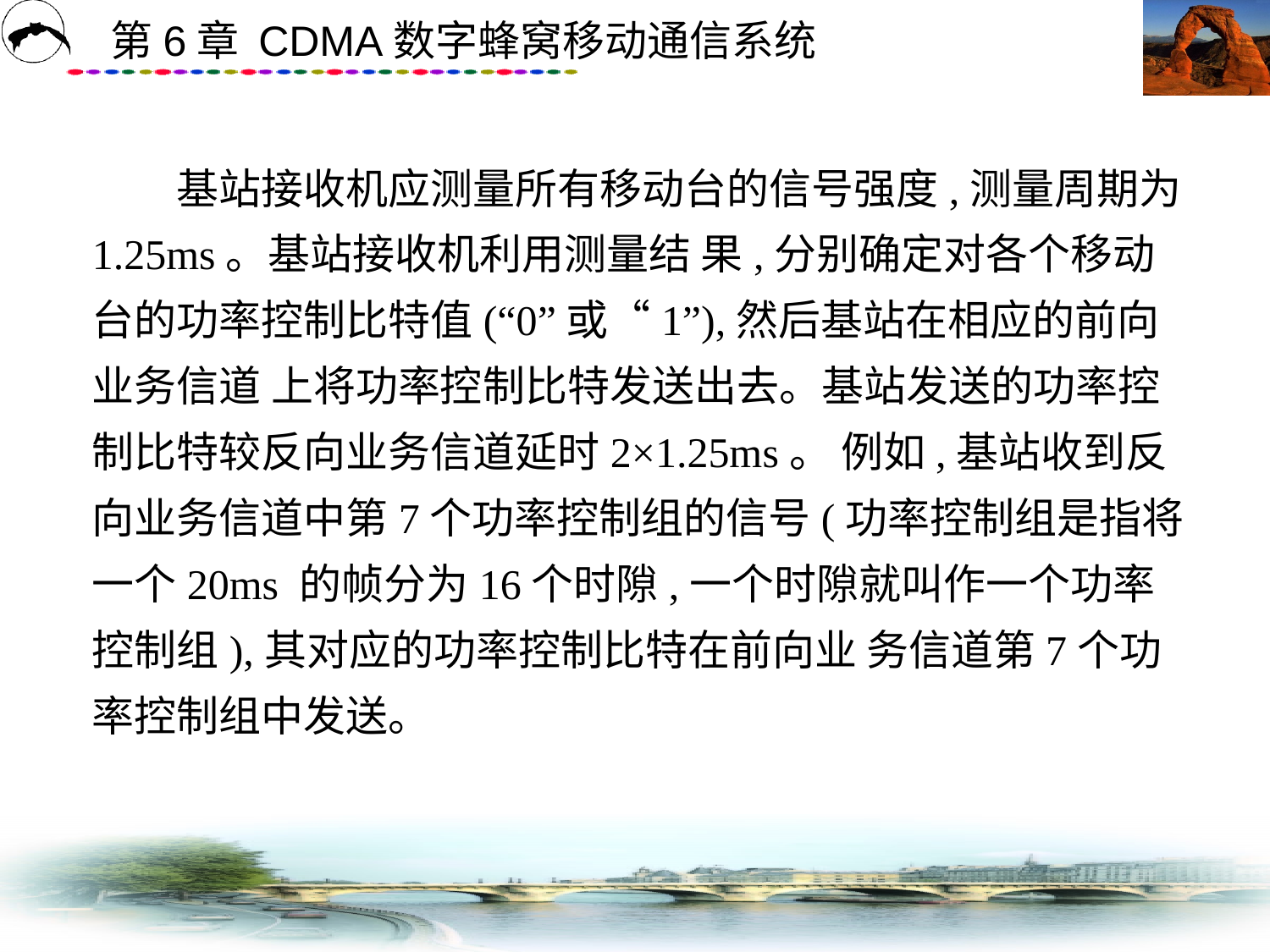

# 基站接收机应测量所有移动台的信号强度,测量周期为1.25ms。基站接收机利用测量结 果,分别确定对各个移动台的功率控制比特值(“0”或“1”),然后基站在相应的前向业务信道 上将功率控制比特发送出去。基站发送的功率控制比特较反向业务信道延时2×1.25ms。 例如,基站收到反向业务信道中第7个功率控制组的信号(功率控制组是指将一个20ms 的帧分为16个时隙,一个时隙就叫作一个功率控制组),其对应的功率控制比特在前向业 务信道第7个功率控制组中发送。